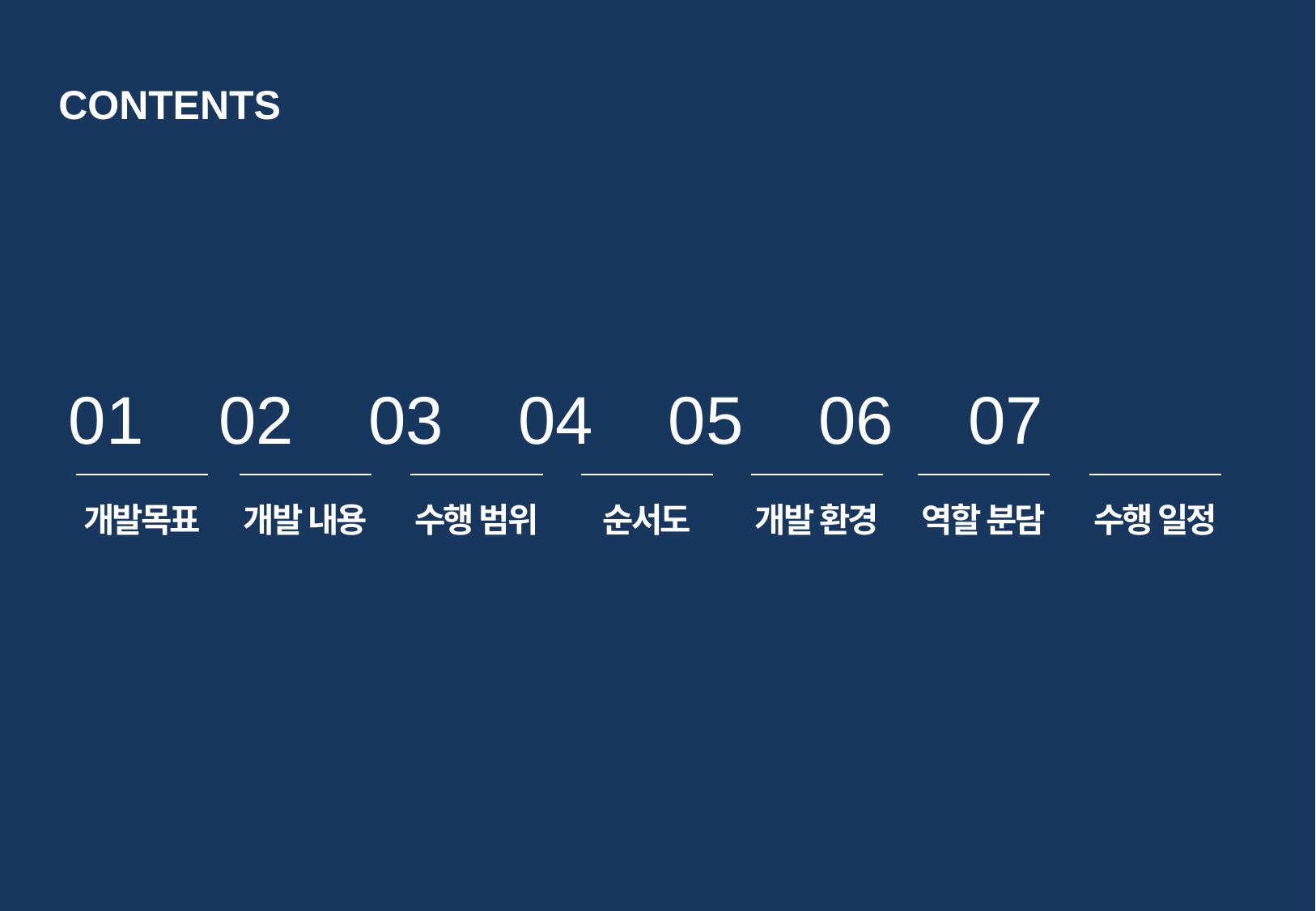

CONTENTS
01    02    03    04    05    06    07
개발목표
개발 내용
수행 범위
순서도
개발 환경
역할 분담
수행 일정